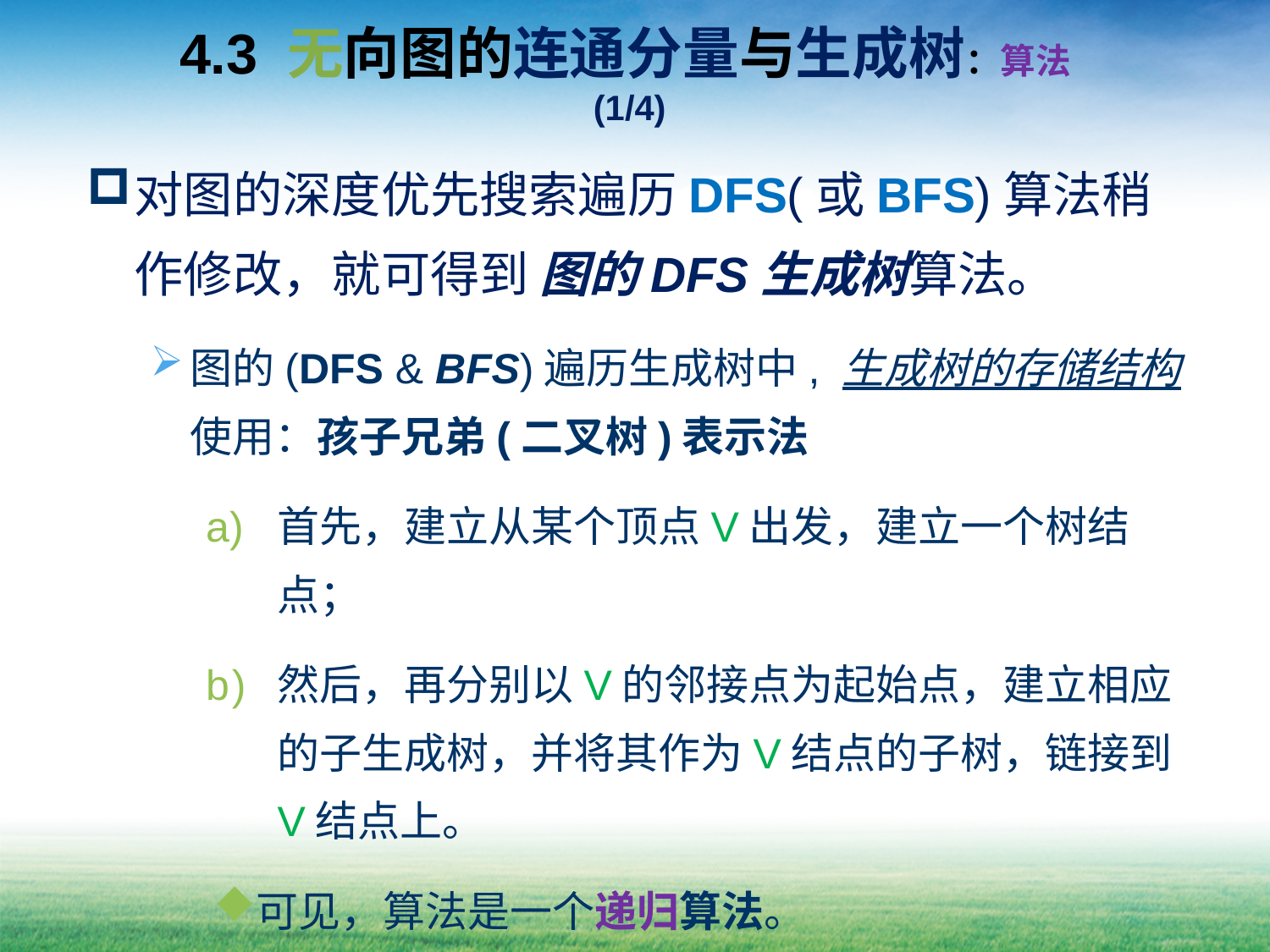

# 4.3 无向图的连通分量与生成树：算法(1/4)
对图的深度优先搜索遍历DFS(或BFS)算法稍作修改，就可得到 图的DFS生成树算法。
图的(DFS & BFS)遍历生成树中, 生成树的存储结构  使用：孩子兄弟(二叉树)表示法
首先，建立从某个顶点V出发，建立一个树结点；
然后，再分别以V的邻接点为起始点，建立相应的子生成树，并将其作为V结点的子树，链接到V结点上。
可见，算法是一个递归算法。